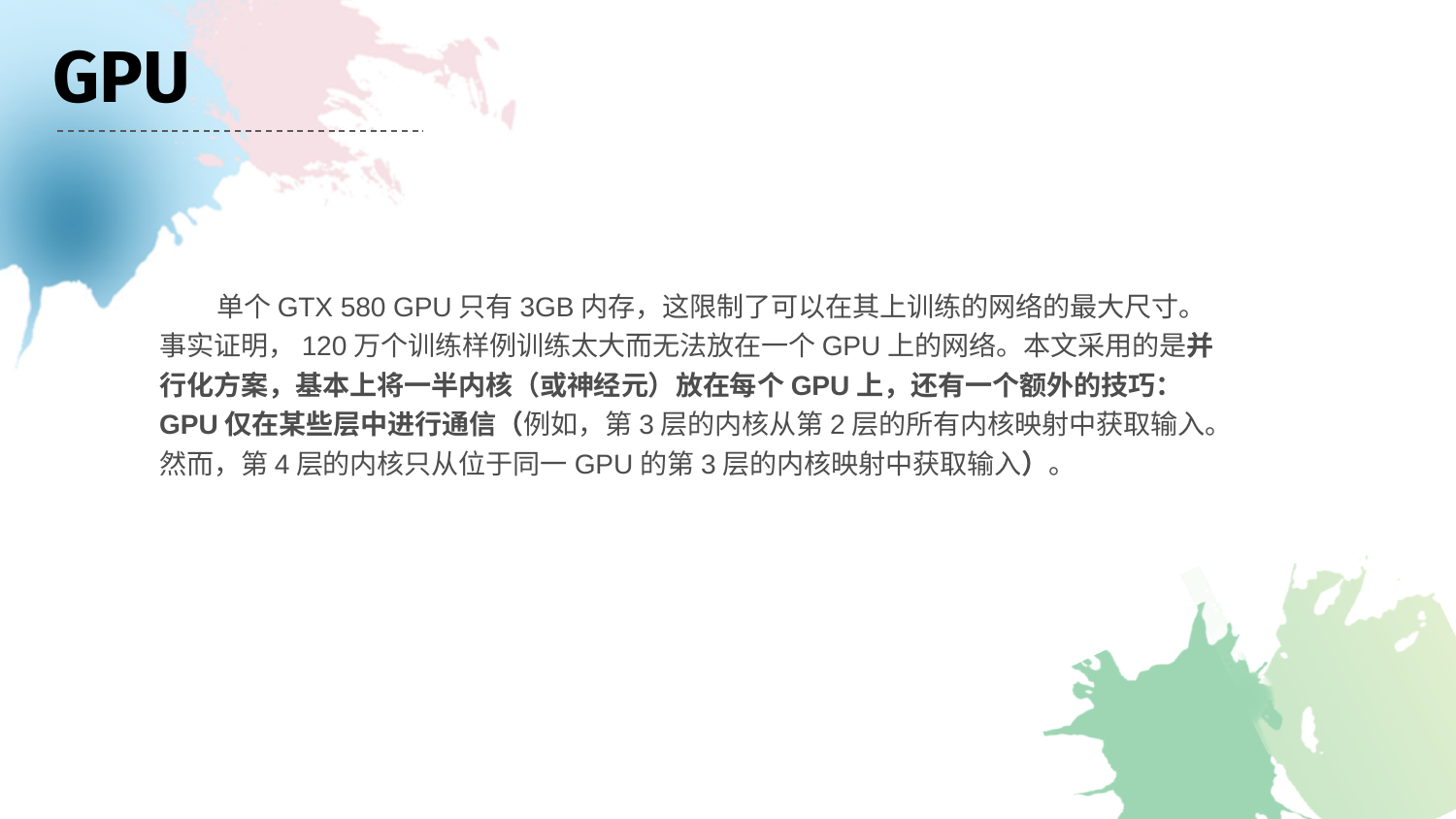

GPU
单个GTX 580 GPU只有3GB内存，这限制了可以在其上训练的网络的最大尺寸。 事实证明，120万个训练样例训练太大而无法放在一个GPU上的网络。本文采用的是并行化方案，基本上将一半内核（或神经元）放在每个GPU上，还有一个额外的技巧：GPU仅在某些层中进行通信（例如，第3层的内核从第2层的所有内核映射中获取输入。然而，第4层的内核只从位于同一GPU的第3层的内核映射中获取输入）。